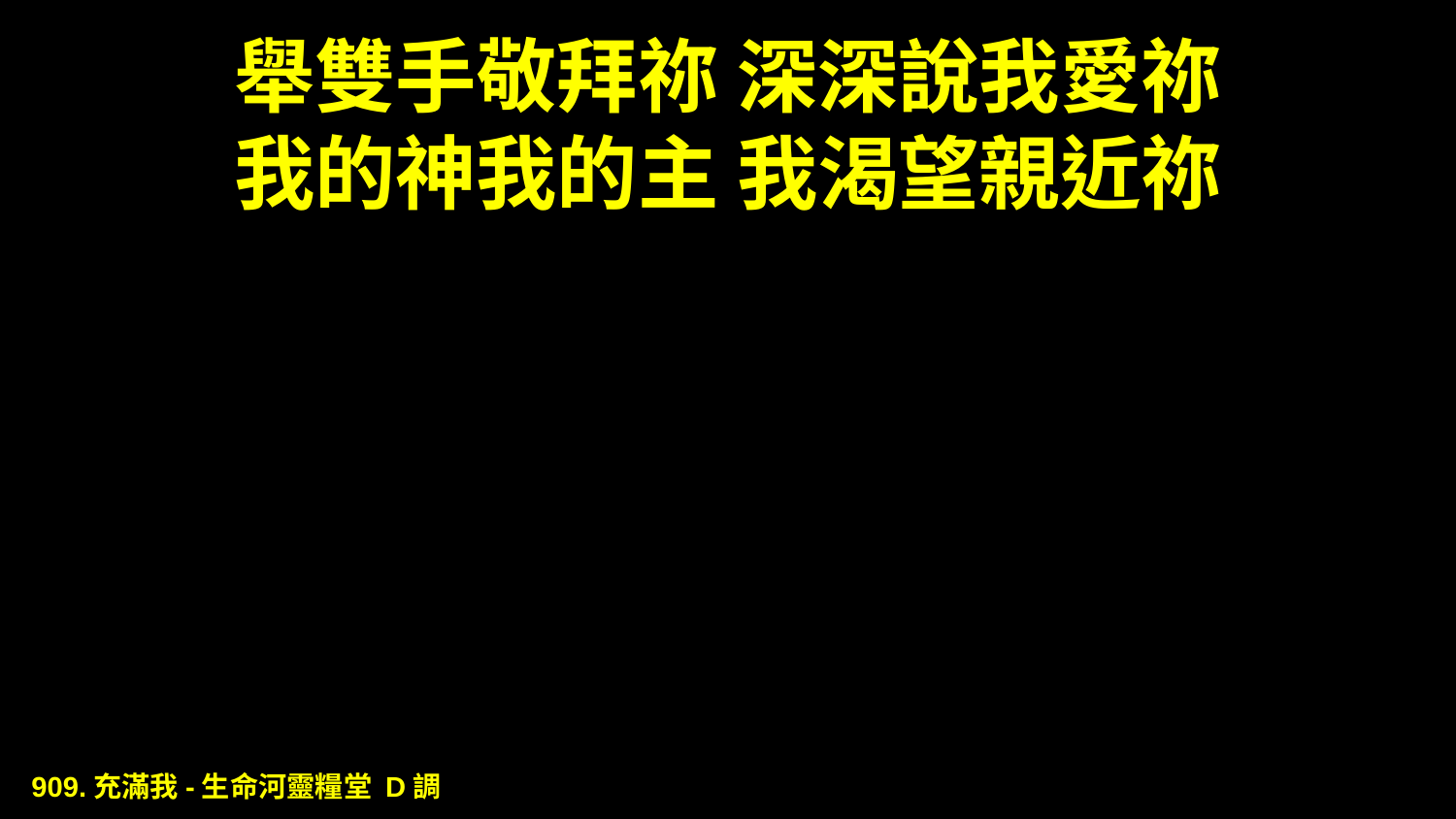

# 舉雙手敬拜祢 深深說我愛祢 我的神我的主 我渴望親近祢
909.充滿我-生命河靈糧堂 D調